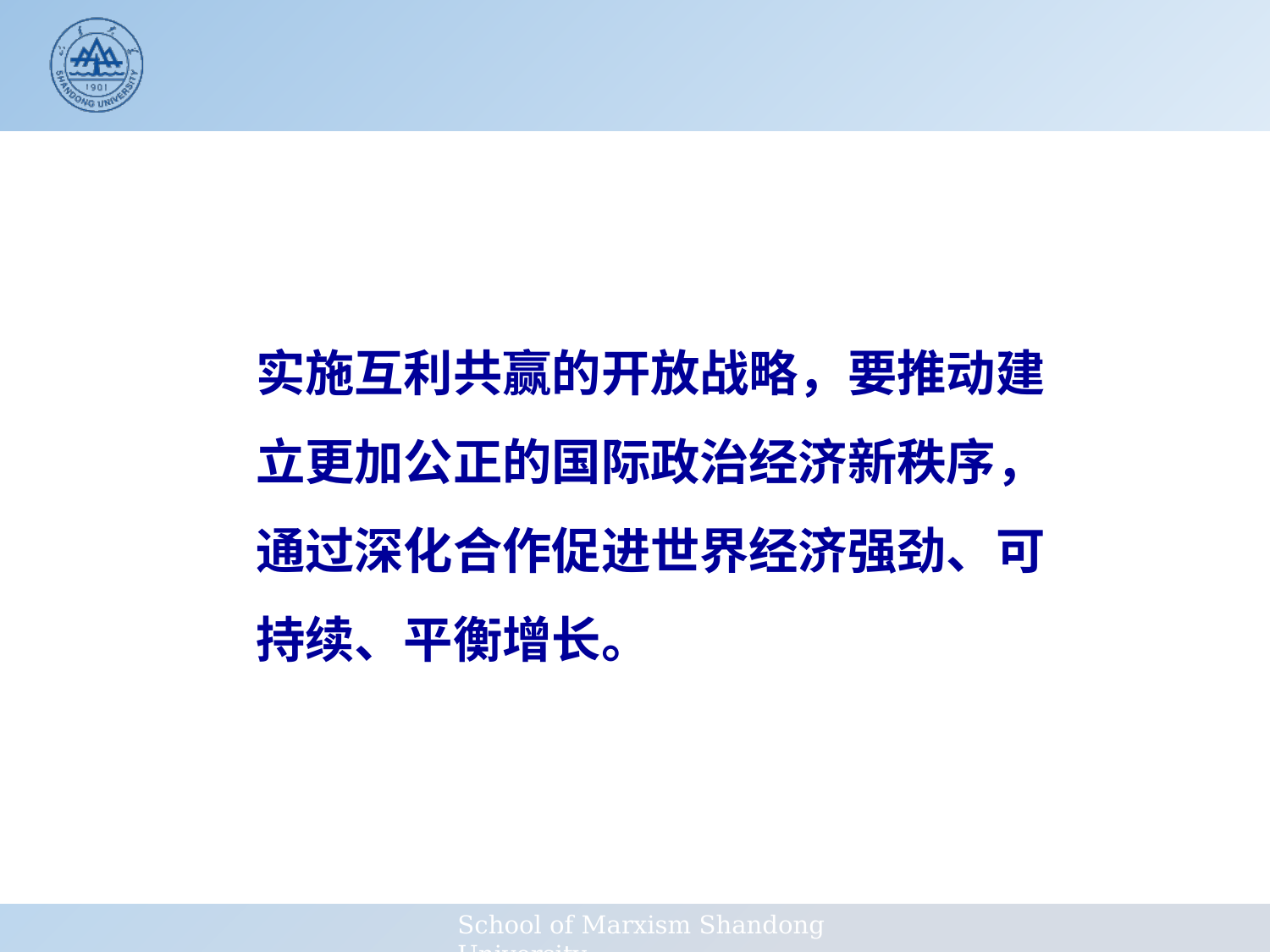

实施互利共赢的开放战略，要推动建立更加公正的国际政治经济新秩序，通过深化合作促进世界经济强劲、可持续、平衡增长。